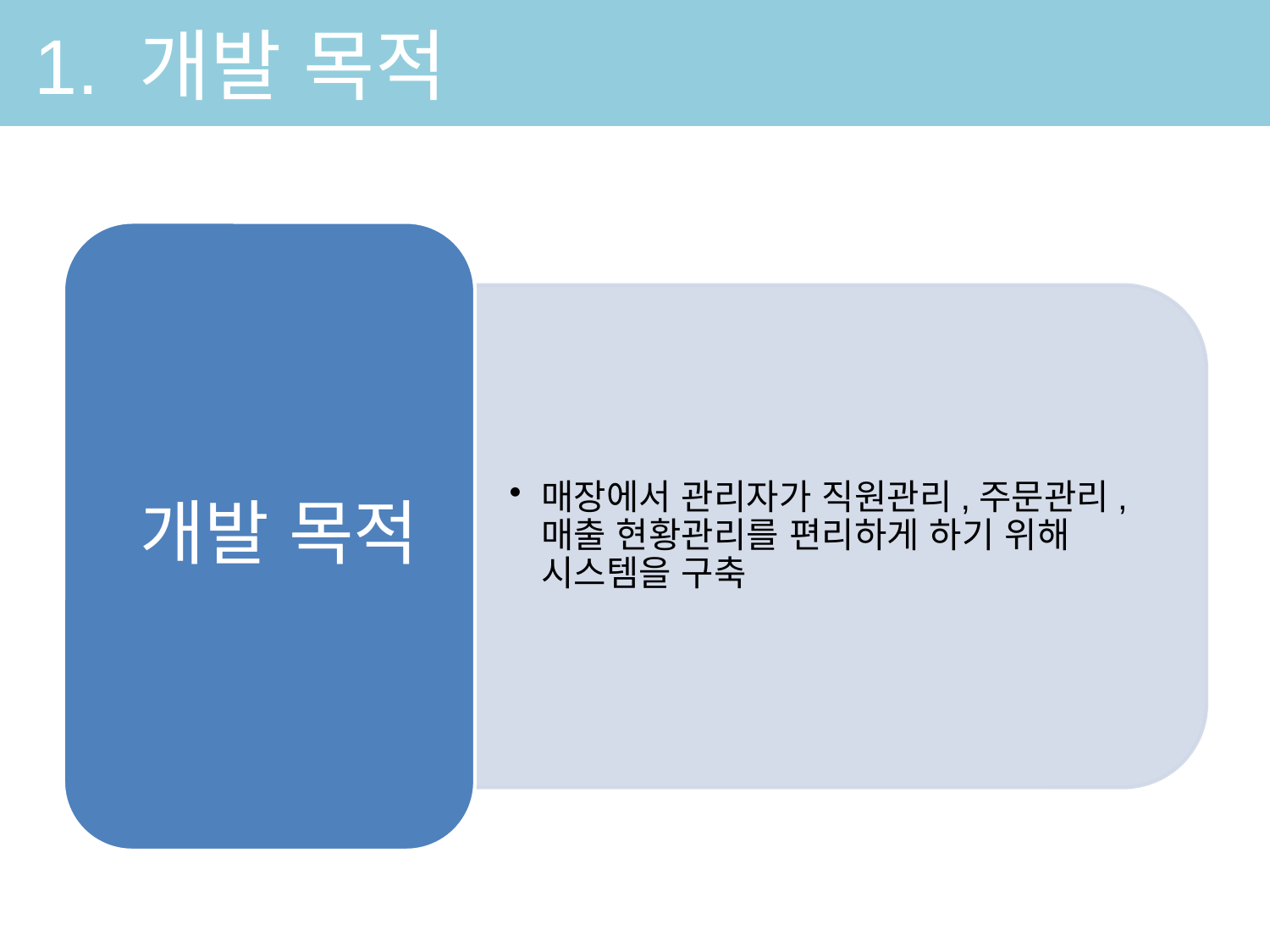

# 1. 개발 목적
매장에서 관리자가 직원관리,주문관리,매출 현황관리를 편리하게 하기 위해 시스템을 구축
개발 목적